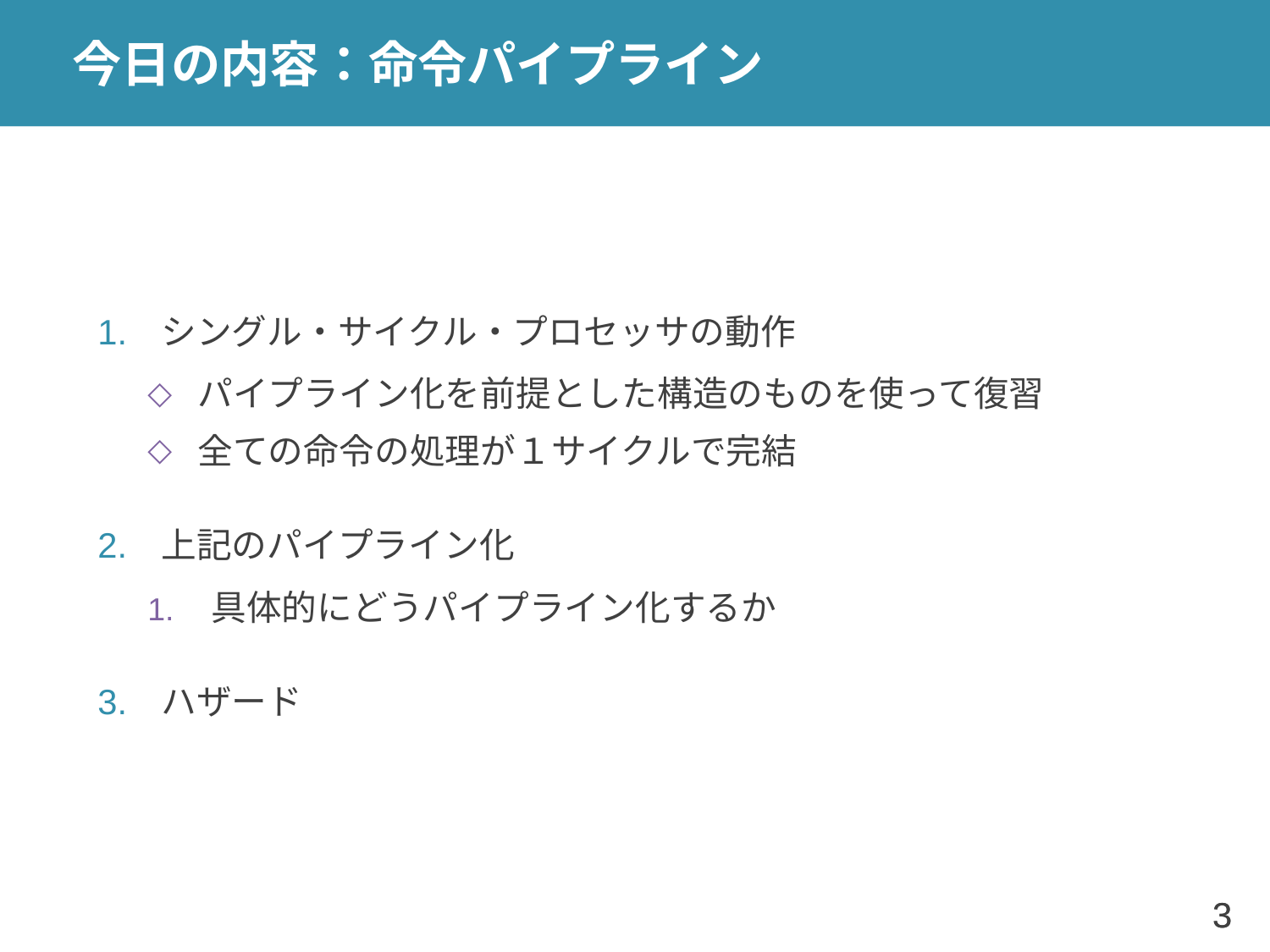

# 今日の内容：命令パイプライン
シングル・サイクル・プロセッサの動作
パイプライン化を前提とした構造のものを使って復習
全ての命令の処理が１サイクルで完結
上記のパイプライン化
具体的にどうパイプライン化するか
ハザード